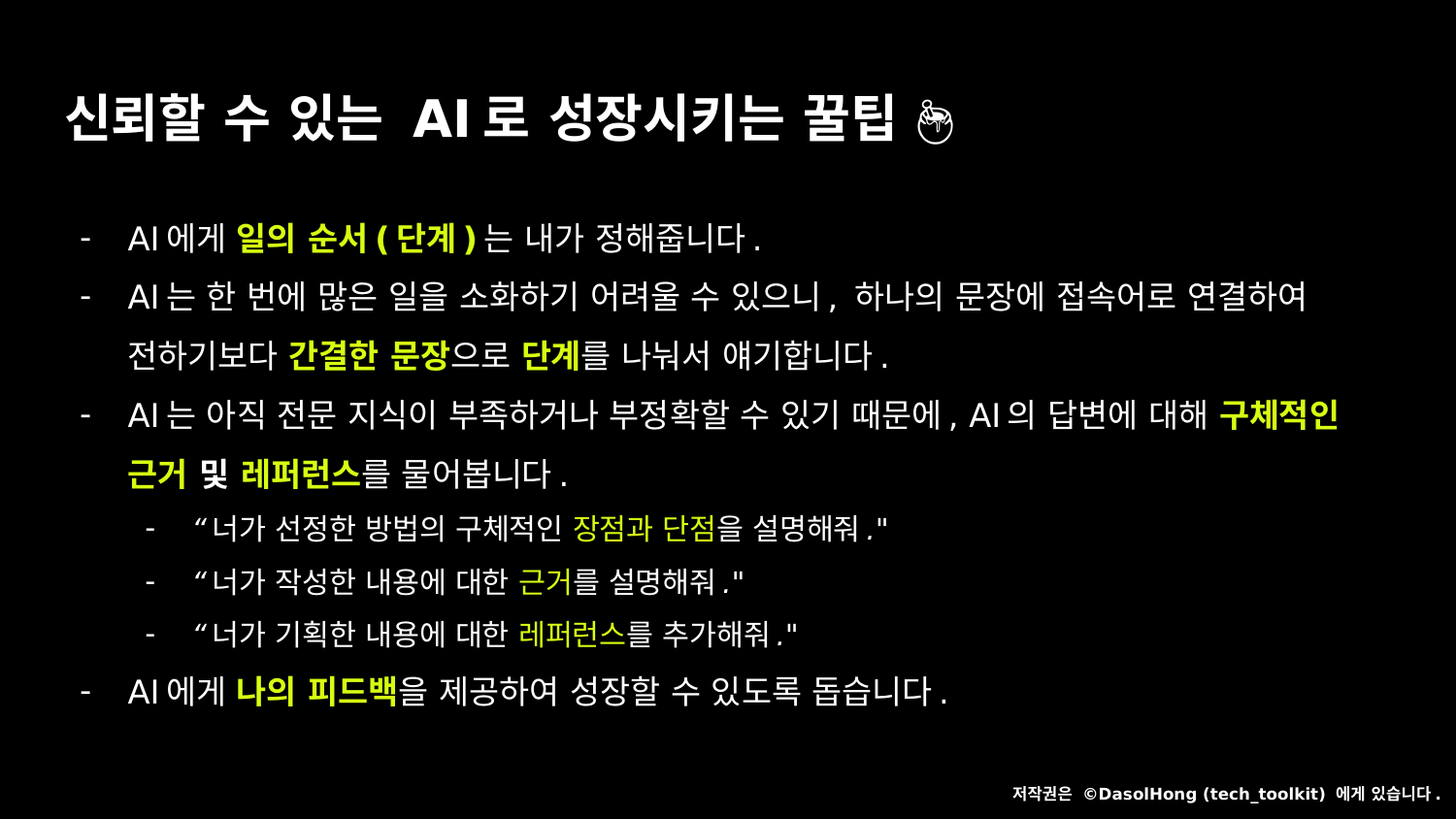

# 신뢰할 수 있는 AI로 성장시키는 꿀팁 🍯
AI에게 일의 순서(단계)는 내가 정해줍니다.
AI는 한 번에 많은 일을 소화하기 어려울 수 있으니, 하나의 문장에 접속어로 연결하여 전하기보다 간결한 문장으로 단계를 나눠서 얘기합니다.
AI는 아직 전문 지식이 부족하거나 부정확할 수 있기 때문에, AI의 답변에 대해 구체적인 근거 및 레퍼런스를 물어봅니다.
“너가 선정한 방법의 구체적인 장점과 단점을 설명해줘."
“너가 작성한 내용에 대한 근거를 설명해줘."
“너가 기획한 내용에 대한 레퍼런스를 추가해줘."
AI에게 나의 피드백을 제공하여 성장할 수 있도록 돕습니다.
저작권은 ©DasolHong (tech_toolkit) 에게 있습니다.